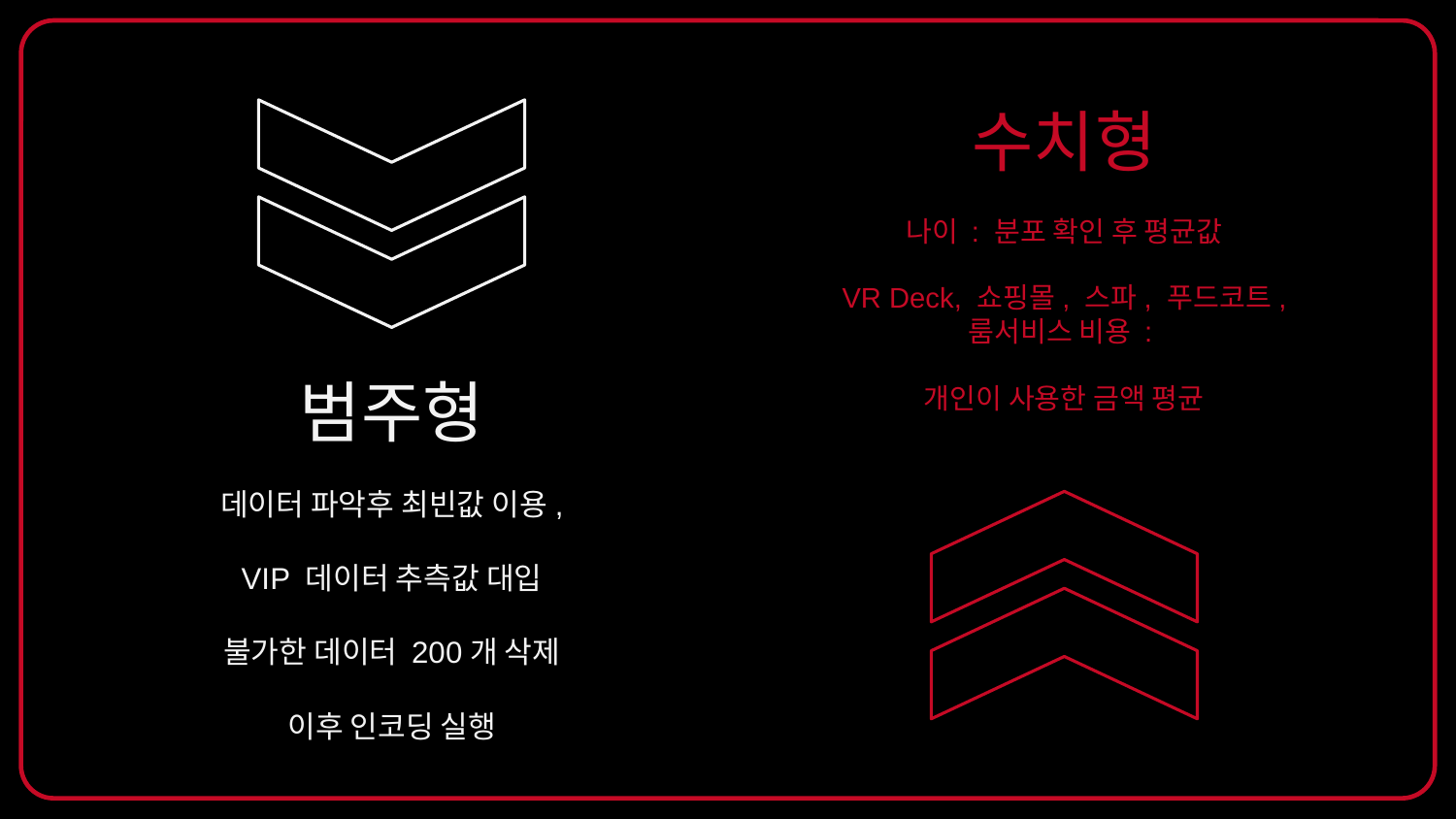

# 수치형

나이 : 분포 확인 후 평균값
VR Deck, 쇼핑몰, 스파, 푸드코트, 룸서비스 비용 :
개인이 사용한 금액 평균

범주형
데이터 파악후 최빈값 이용,
VIP 데이터 추측값 대입
불가한 데이터 200개 삭제
이후 인코딩 실행

0007